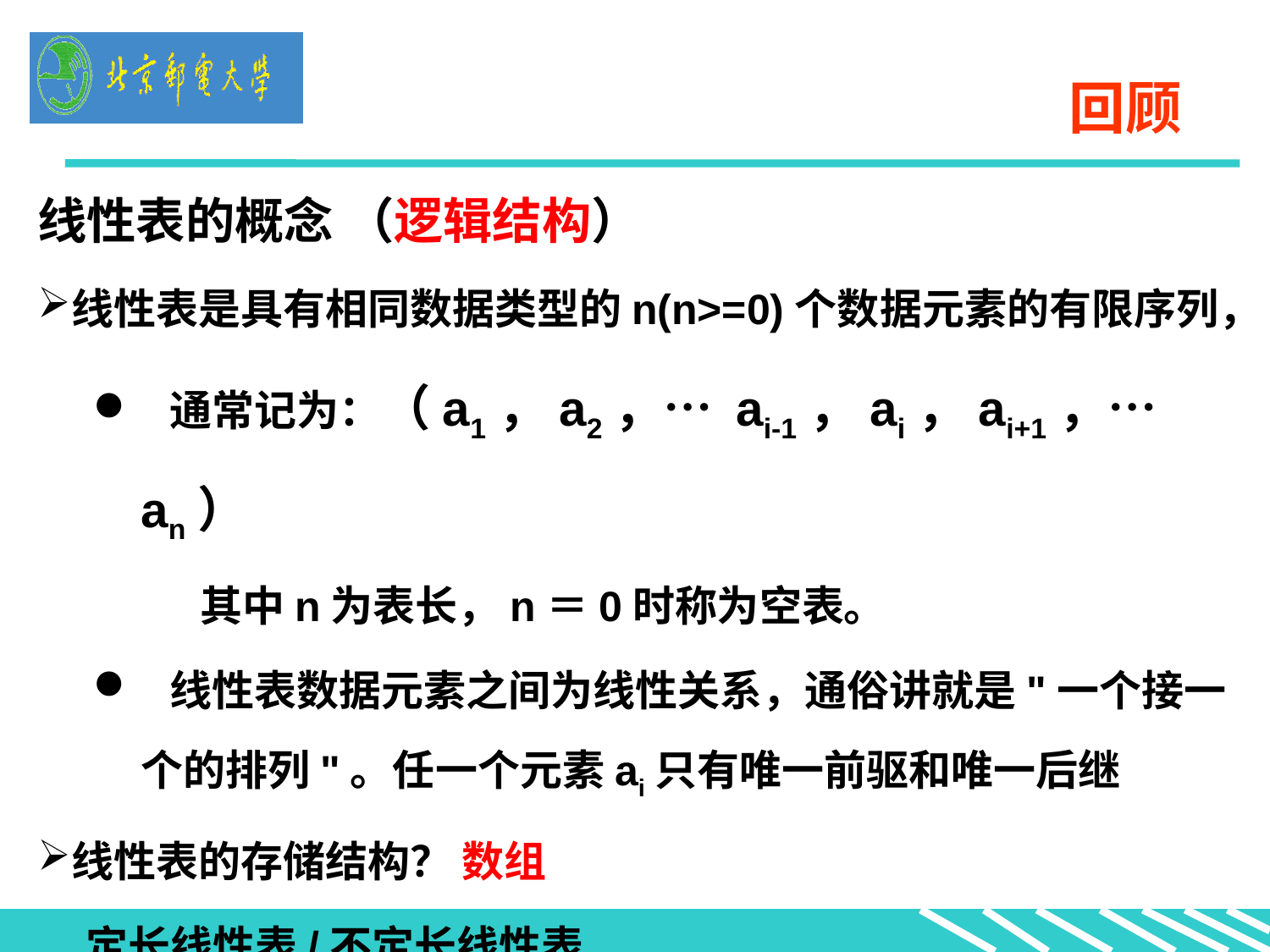

# 回顾
线性表的概念 （逻辑结构）
线性表是具有相同数据类型的n(n>=0)个数据元素的有限序列，
  通常记为：（a1，a2，… ai-1，ai，ai+1，… an）
                其中n为表长，n＝0时称为空表。
  线性表数据元素之间为线性关系，通俗讲就是"一个接一个的排列"。任一个元素ai只有唯一前驱和唯一后继
线性表的存储结构？ 数组
    定长线性表/不定长线性表